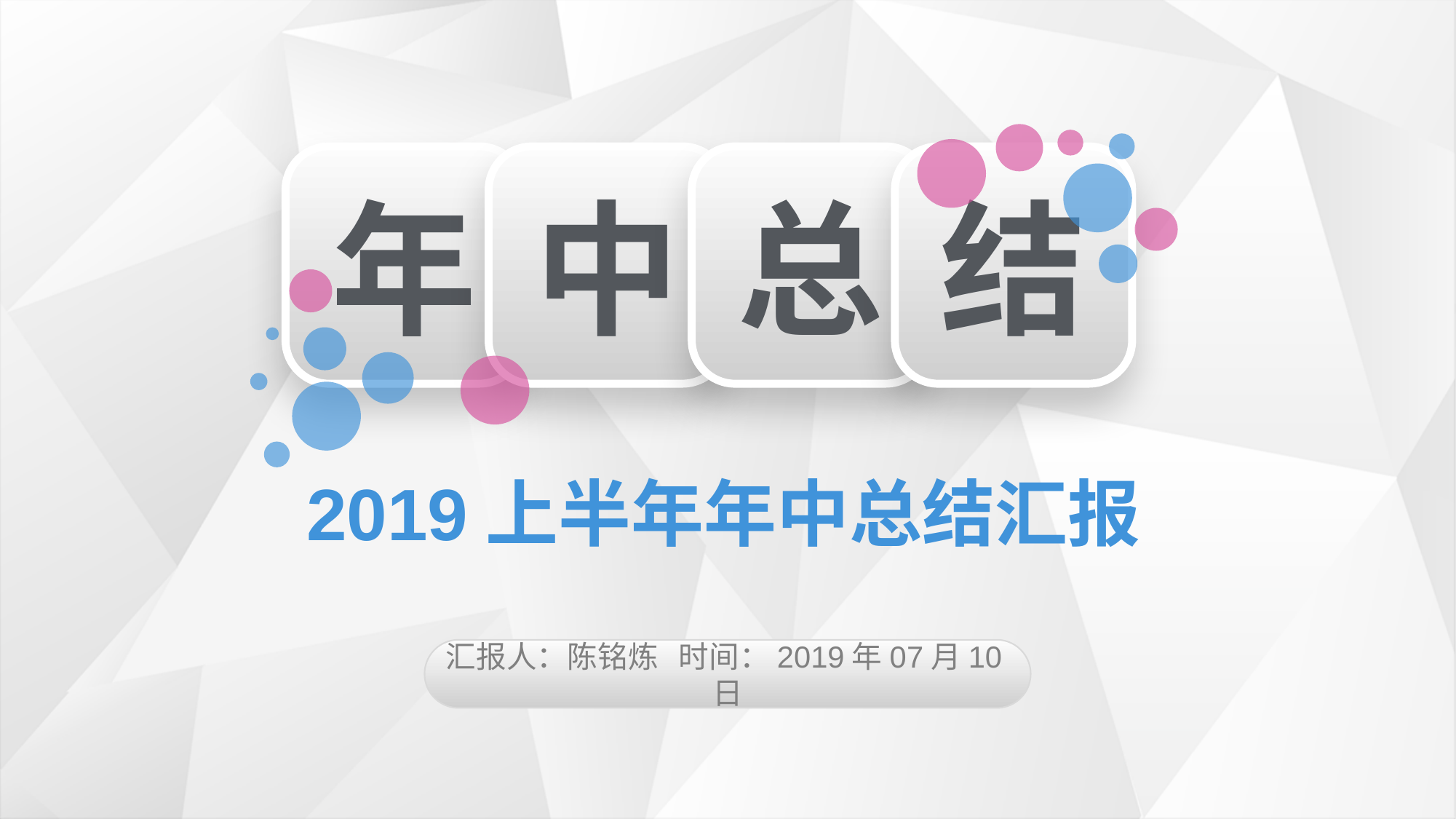

年
中
总
结

2019上半年年中总结汇报
汇报人：陈铭炼   时间：2019年07月10日